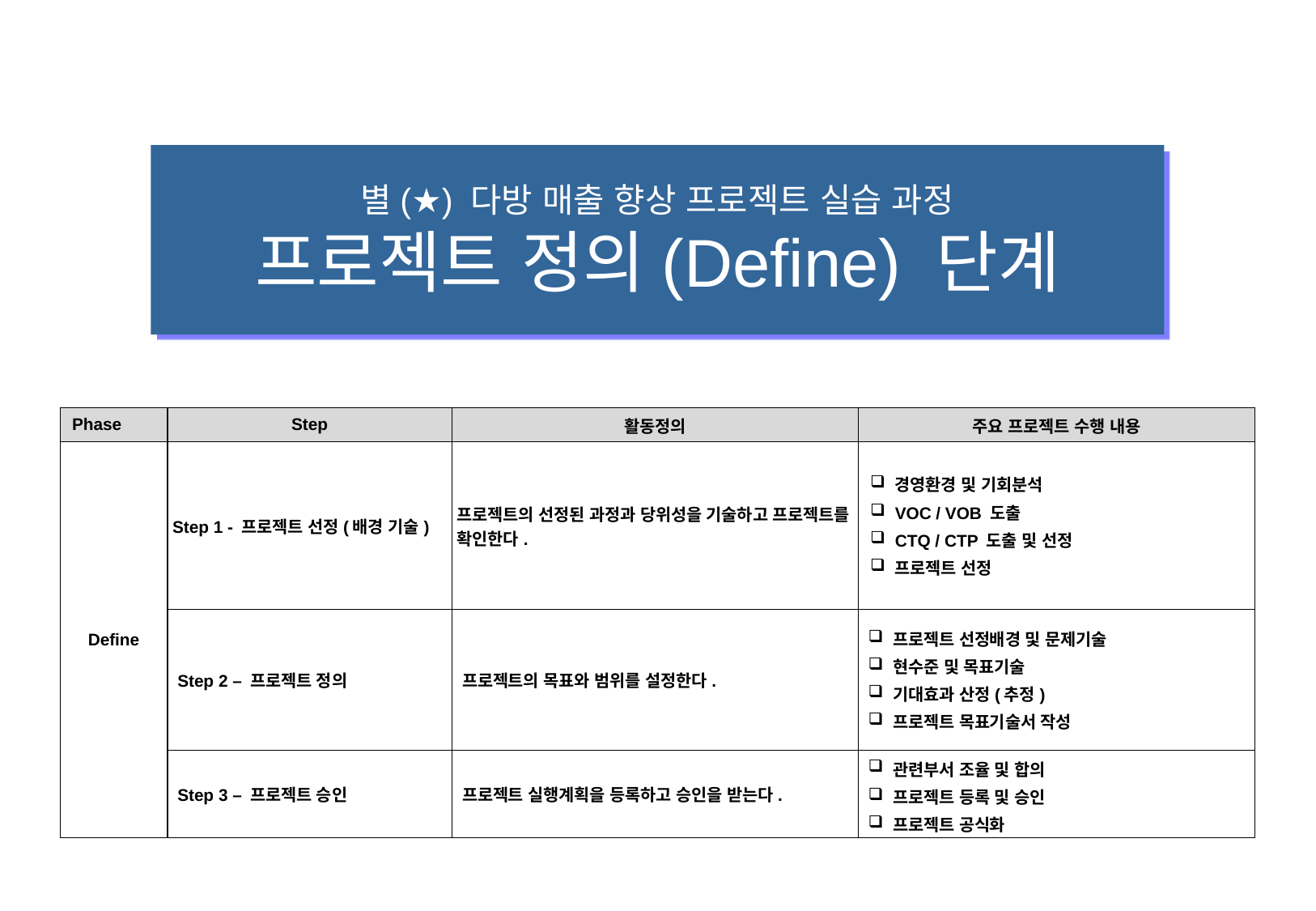

별(★) 다방 매출 향상 프로젝트 실습 과정
프로젝트 정의(Define) 단계
| Phase | Step | 활동정의 | 주요 프로젝트 수행 내용 |
| --- | --- | --- | --- |
| Define | Step 1 - 프로젝트 선정(배경 기술) | 프로젝트의 선정된 과정과 당위성을 기술하고 프로젝트를 확인한다. | 경영환경 및 기회분석 VOC / VOB 도출 CTQ / CTP 도출 및 선정 프로젝트 선정 |
|  | Step 2 – 프로젝트 정의 | 프로젝트의 목표와 범위를 설정한다. | 프로젝트 선정배경 및 문제기술 현수준 및 목표기술 기대효과 산정(추정) 프로젝트 목표기술서 작성 |
|  | Step 3 – 프로젝트 승인 | 프로젝트 실행계획을 등록하고 승인을 받는다. | 관련부서 조율 및 합의 프로젝트 등록 및 승인 프로젝트 공식화 |